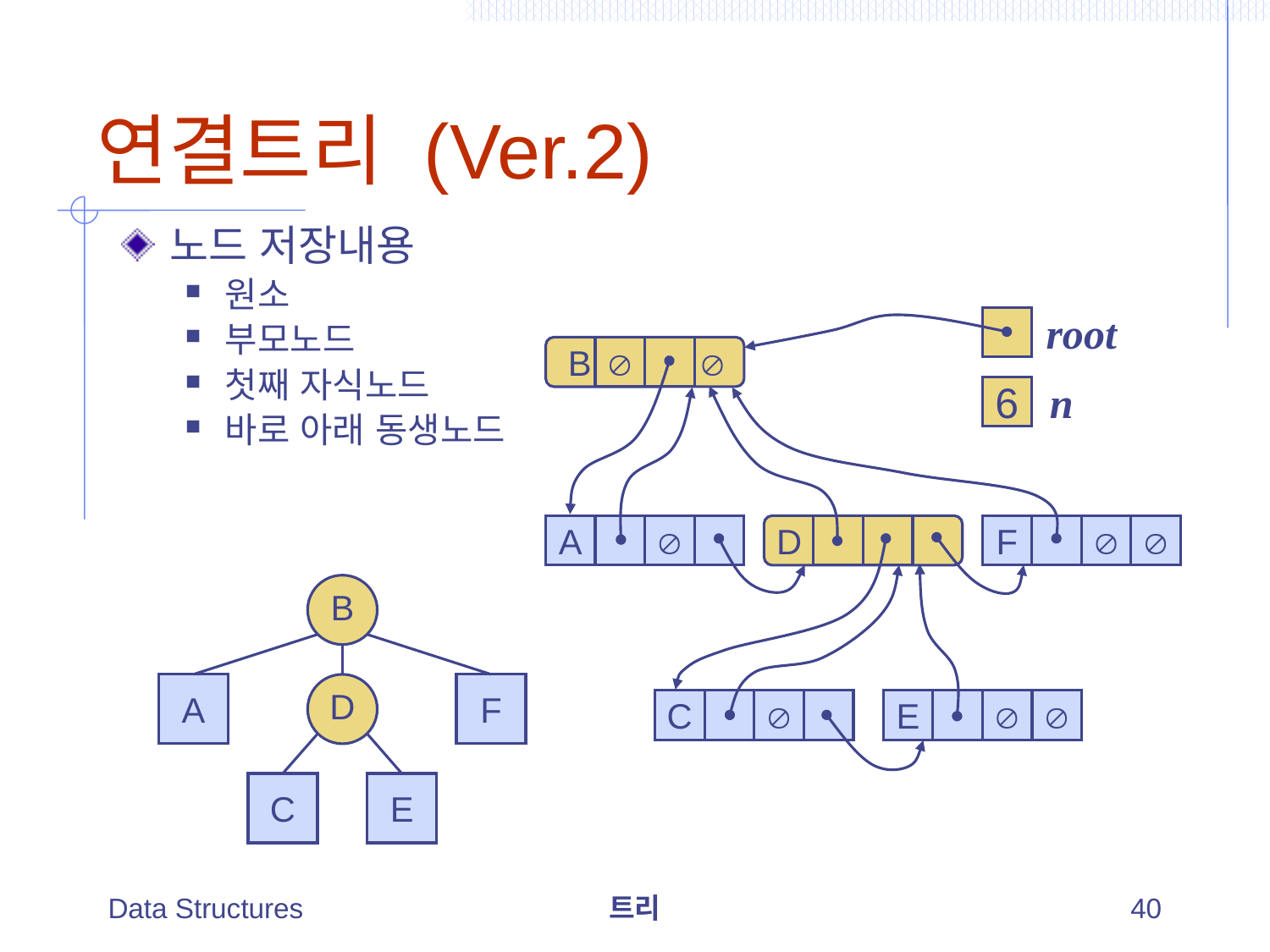

# 연결트리 (Ver.2)
노드 저장내용
원소
부모노드
첫째 자식노드
바로 아래 동생노드

B           ∅
∅

6

A

∅

D

F

∅
∅

C

∅

E

∅
∅

root
n
B
A
D
F
C
E
Data Structures
트리
40